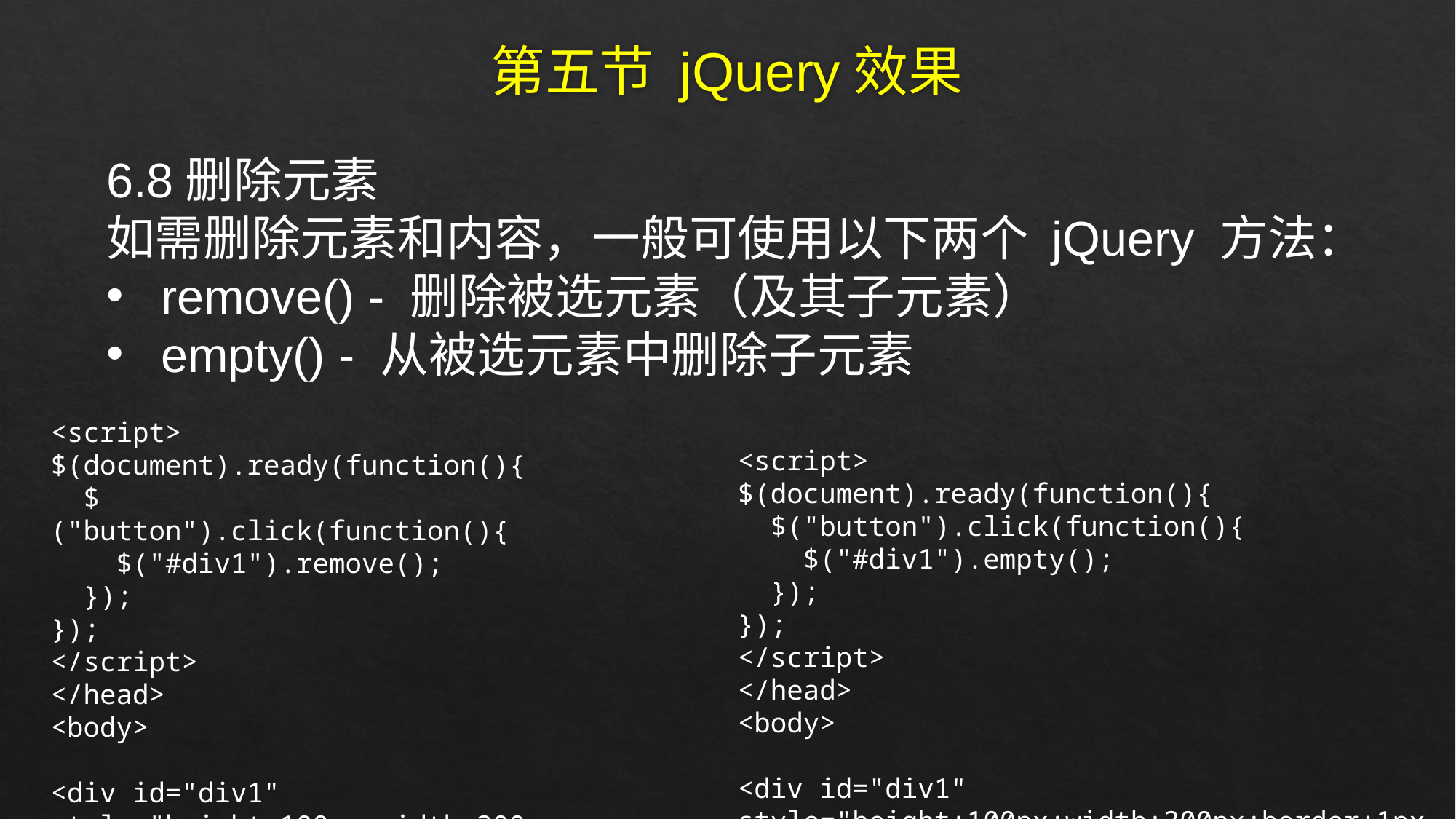

# 第五节 jQuery效果
6.8删除元素
如需删除元素和内容，一般可使用以下两个 jQuery 方法：
remove() - 删除被选元素（及其子元素）
empty() - 从被选元素中删除子元素

<script>
$(document).ready(function(){
  $("button").click(function(){
    $("#div1").remove();
  });
});
</script>
</head>
<body>

<div id="div1" style="height:100px;width:300px;border:1px solid black;background-color:yellow;">

这是 div 中的一些文本。
<p>这是在 div 中的一个段落。</p>
<p>这是在 div 中的另外一个段落。</p>

</div>
<br>
<button>移除div元素</button>

</body>
<script>
$(document).ready(function(){
  $("button").click(function(){
    $("#div1").empty();
  });
});
</script>
</head>
<body>

<div id="div1" style="height:100px;width:300px;border:1px solid black;background-color:yellow;">

这是 div 中的一些文本。
<p>这是在 div 中的一个段落。</p>
<p>这是在 div 中的另外一个段落。</p>

</div>
<br>
<button>清空div元素</button>

</body>